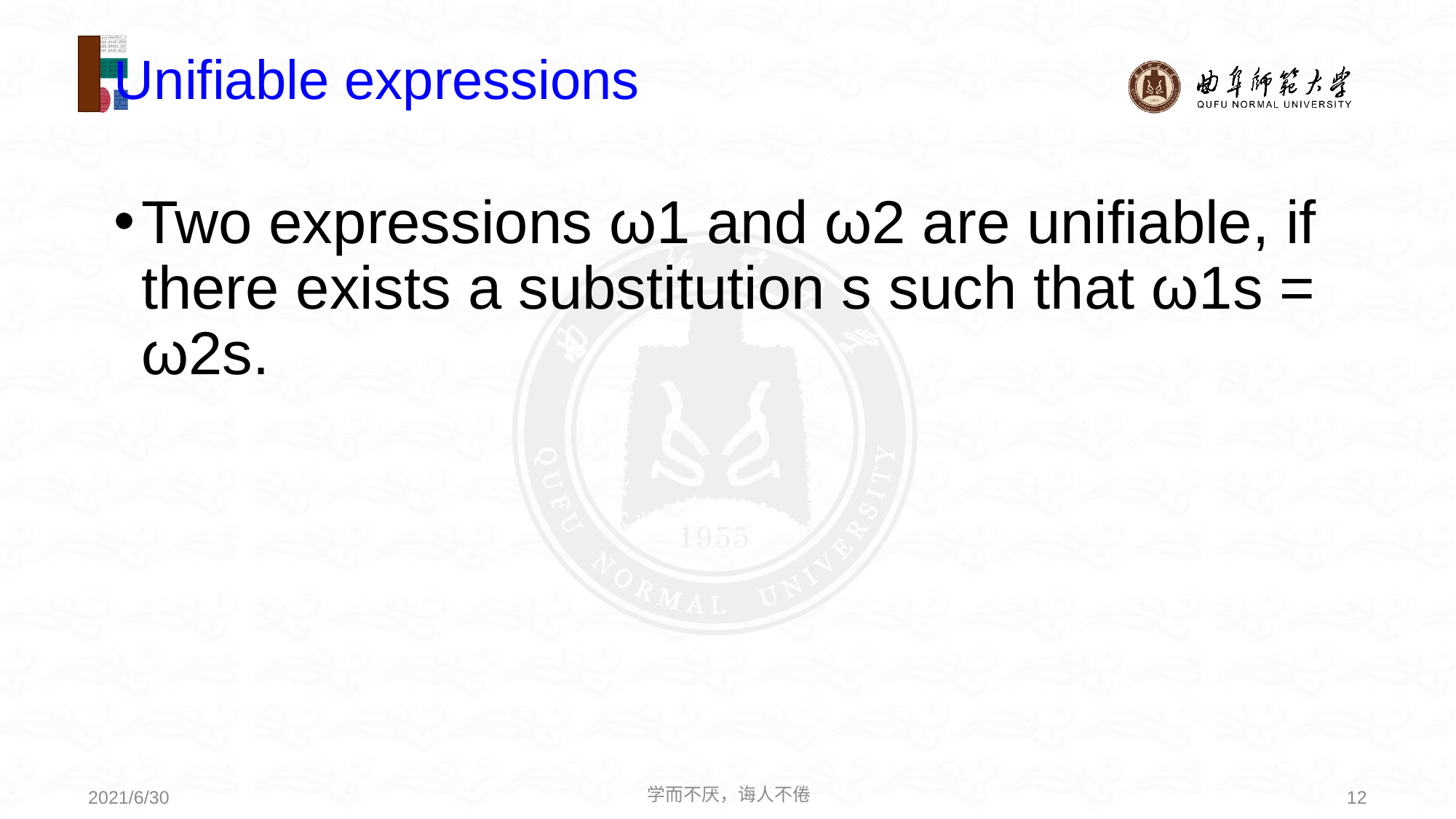

# Unifiable expressions
Two expressions ω1 and ω2 are unifiable, if there exists a substitution s such that ω1s = ω2s.
学而不厌，诲人不倦
12
2021/6/30